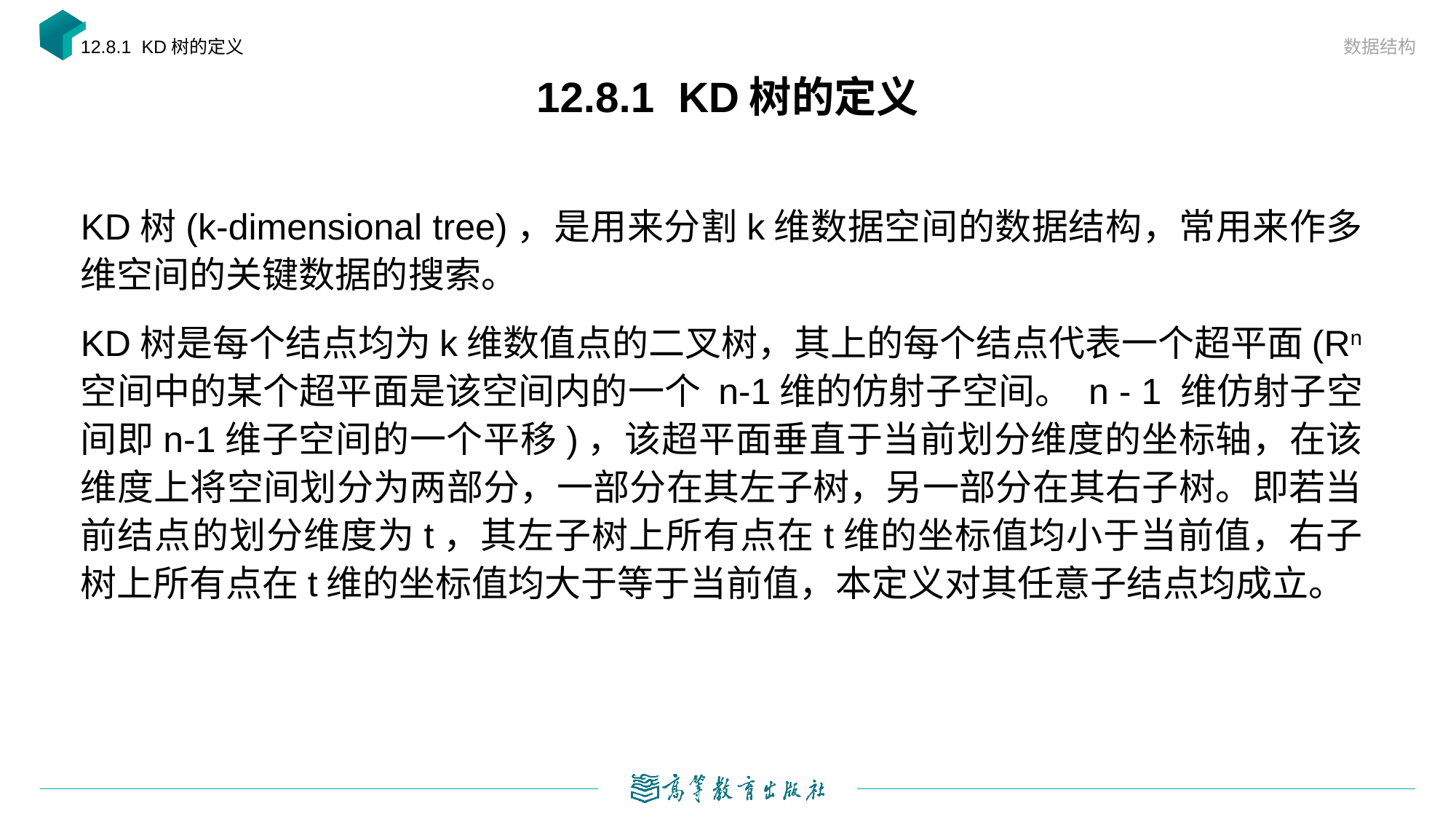

数据结构
12.8.1  KD树的定义
# 12.8.1  KD树的定义
KD树(k-dimensional tree)，是用来分割k维数据空间的数据结构，常用来作多维空间的关键数据的搜索。
KD树是每个结点均为k维数值点的二叉树，其上的每个结点代表一个超平面(Rn空间中的某个超平面是该空间内的一个 n-1维的仿射子空间。 n - 1 维仿射子空间即n-1维子空间的一个平移)，该超平面垂直于当前划分维度的坐标轴，在该维度上将空间划分为两部分，一部分在其左子树，另一部分在其右子树。即若当前结点的划分维度为t，其左子树上所有点在t维的坐标值均小于当前值，右子树上所有点在t维的坐标值均大于等于当前值，本定义对其任意子结点均成立。